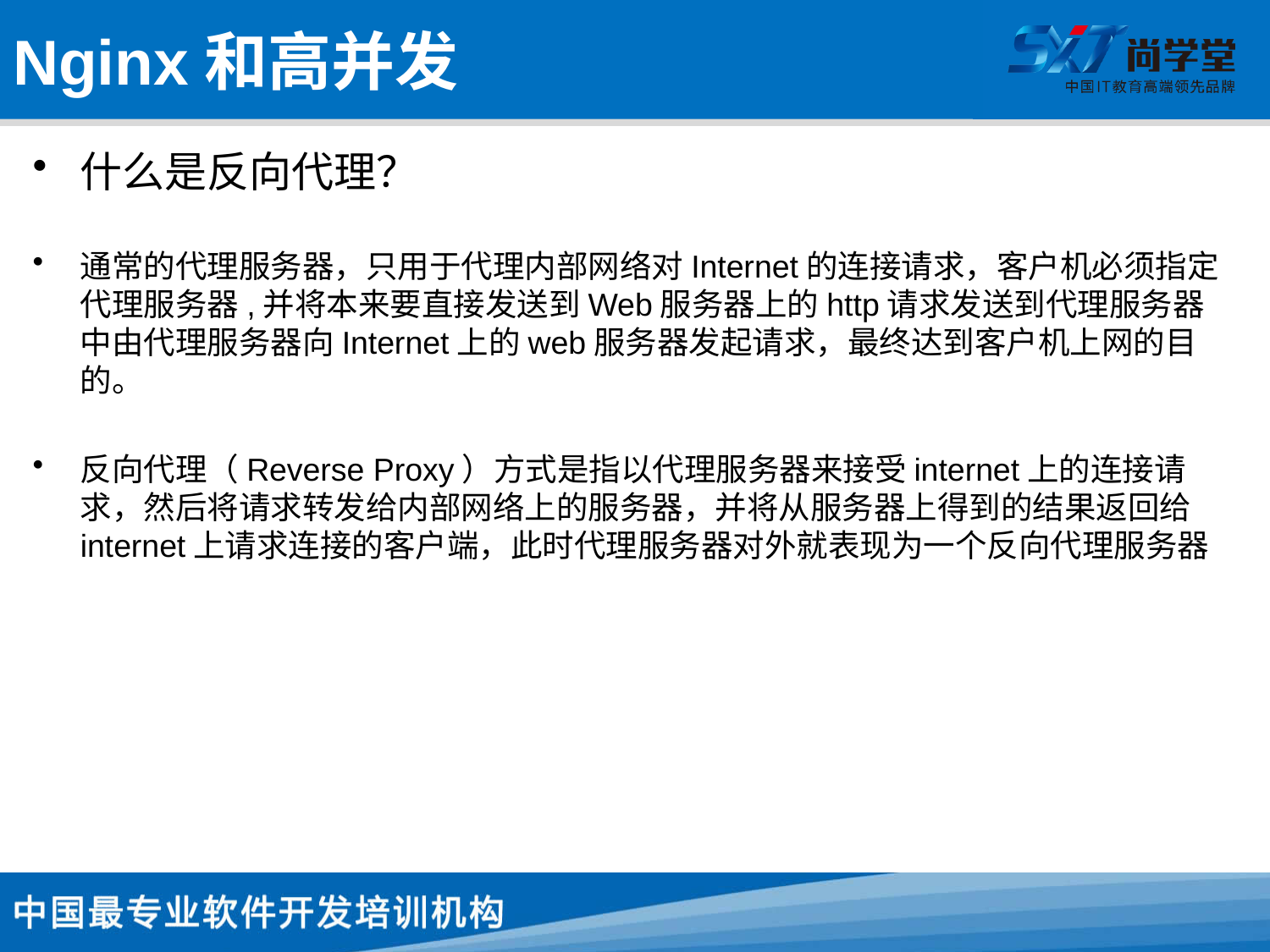

# Nginx和高并发
什么是反向代理？

通常的代理服务器，只用于代理内部网络对Internet的连接请求，客户机必须指定代理服务器,并将本来要直接发送到Web服务器上的http请求发送到代理服务器中由代理服务器向Internet上的web服务器发起请求，最终达到客户机上网的目的。

反向代理（Reverse Proxy）方式是指以代理服务器来接受internet上的连接请求，然后将请求转发给内部网络上的服务器，并将从服务器上得到的结果返回给internet上请求连接的客户端，此时代理服务器对外就表现为一个反向代理服务器